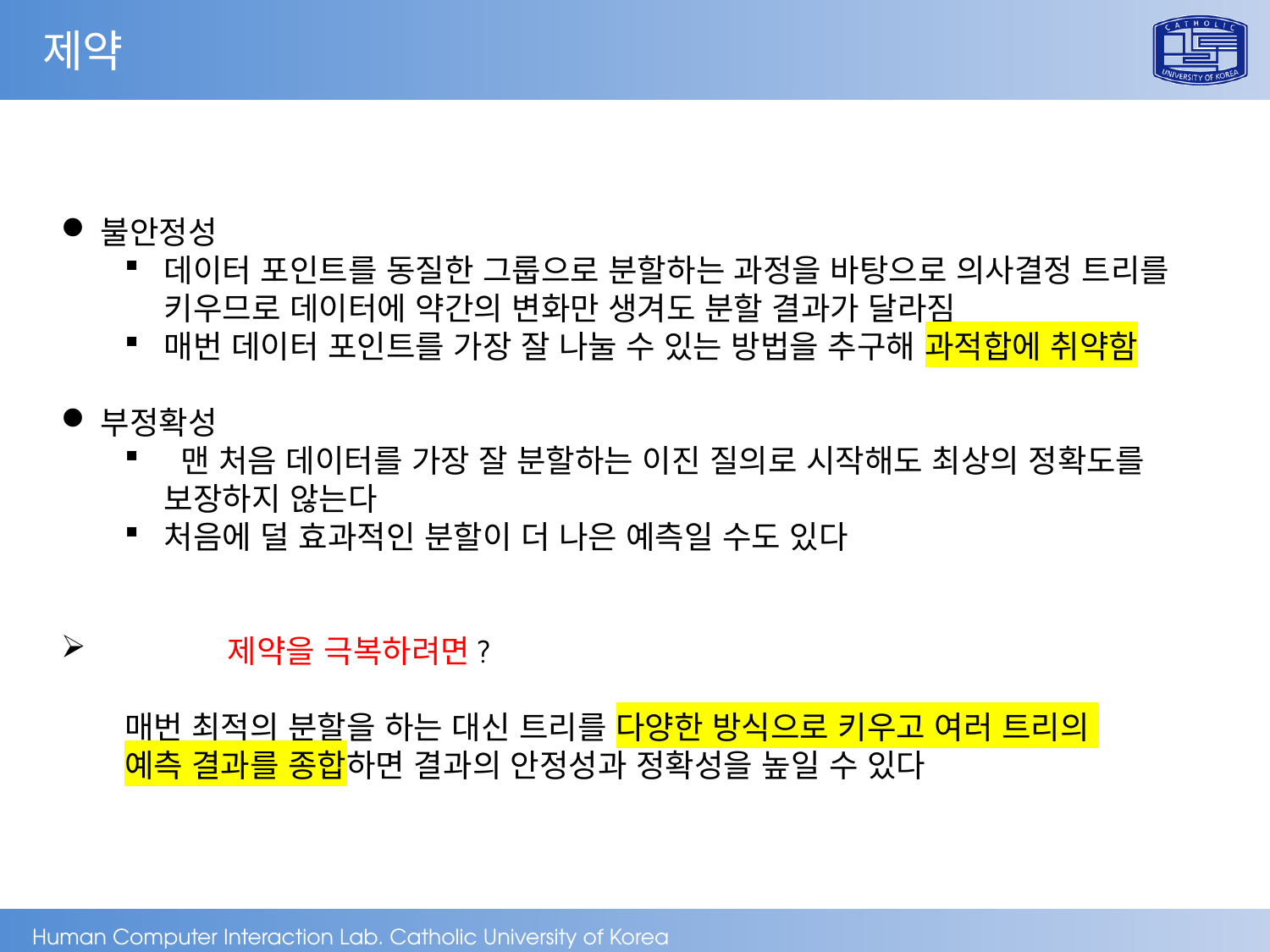

제약
불안정성
데이터 포인트를 동질한 그룹으로 분할하는 과정을 바탕으로 의사결정 트리를 키우므로 데이터에 약간의 변화만 생겨도 분할 결과가 달라짐
매번 데이터 포인트를 가장 잘 나눌 수 있는 방법을 추구해 과적합에 취약함

부정확성
 맨 처음 데이터를 가장 잘 분할하는 이진 질의로 시작해도 최상의 정확도를 보장하지 않는다
처음에 덜 효과적인 분할이 더 나은 예측일 수도 있다

	제약을 극복하려면?

매번 최적의 분할을 하는 대신 트리를 다양한 방식으로 키우고 여러 트리의
예측 결과를 종합하면 결과의 안정성과 정확성을 높일 수 있다